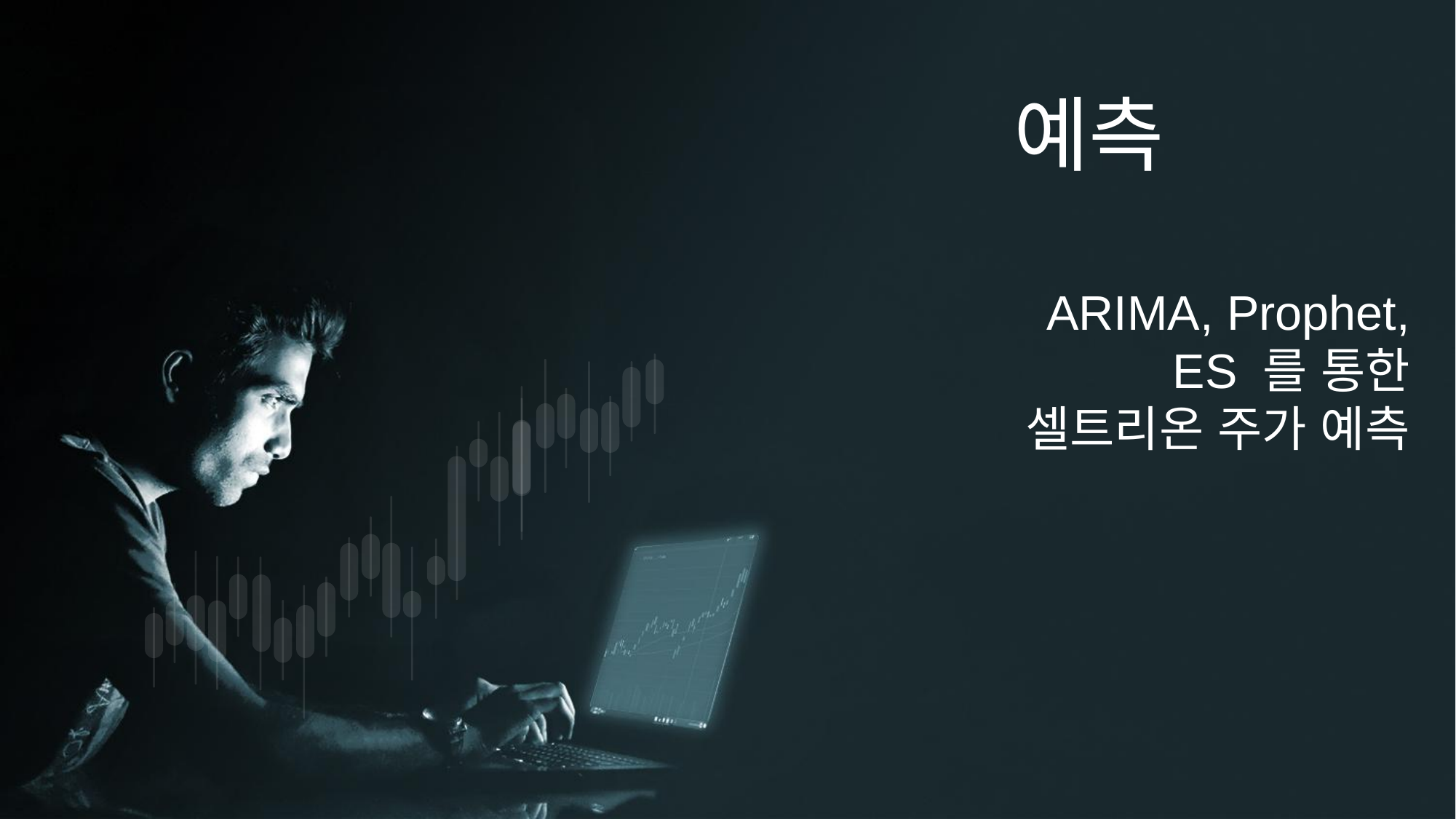

예측
ARIMA, Prophet, ES 를 통한
셀트리온 주가 예측